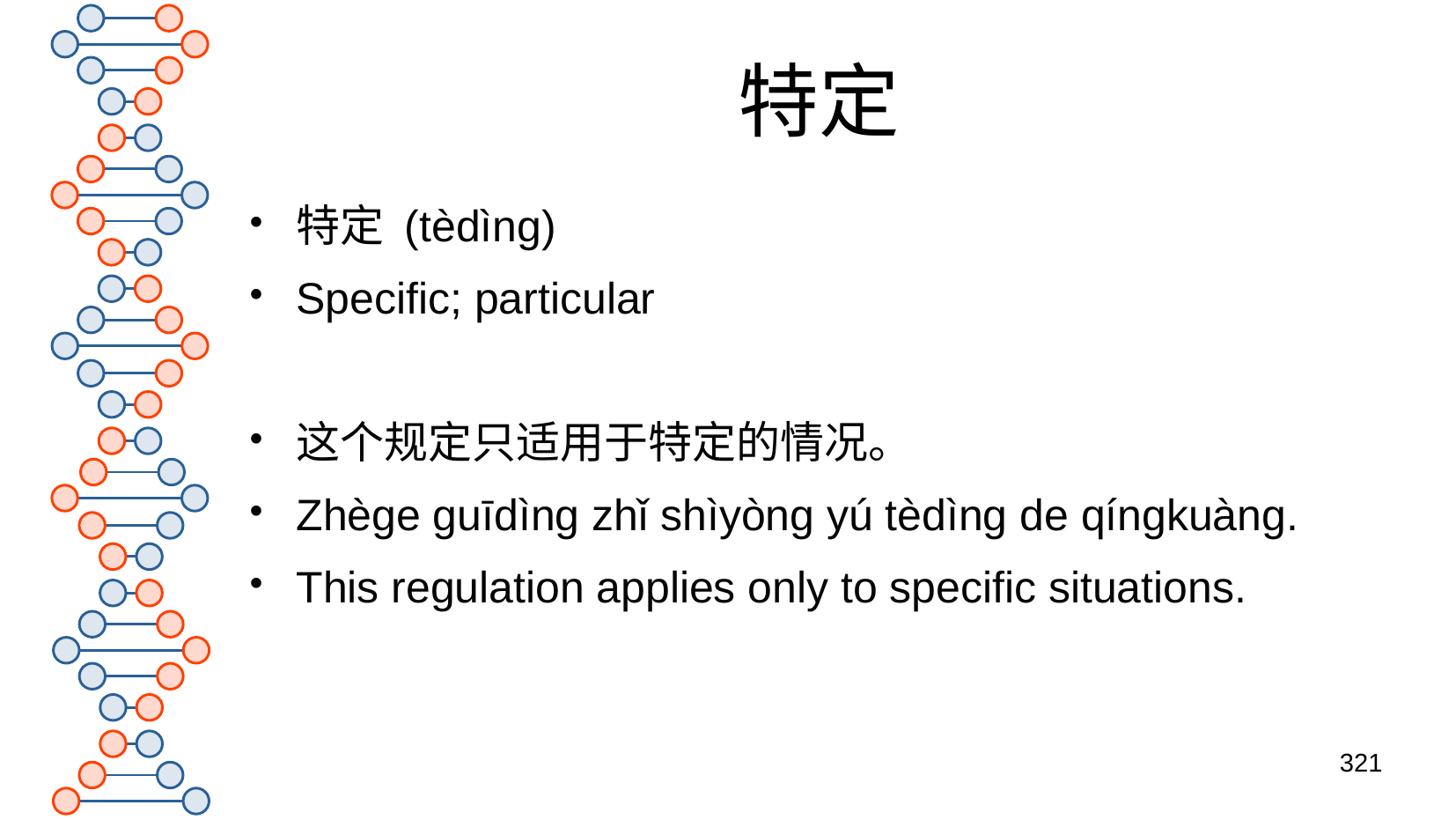

# 特定
特定 (tèdìng)
Specific; particular

这个规定只适用于特定的情况。
Zhège guīdìng zhǐ shìyòng yú tèdìng de qíngkuàng.
This regulation applies only to specific situations.

321